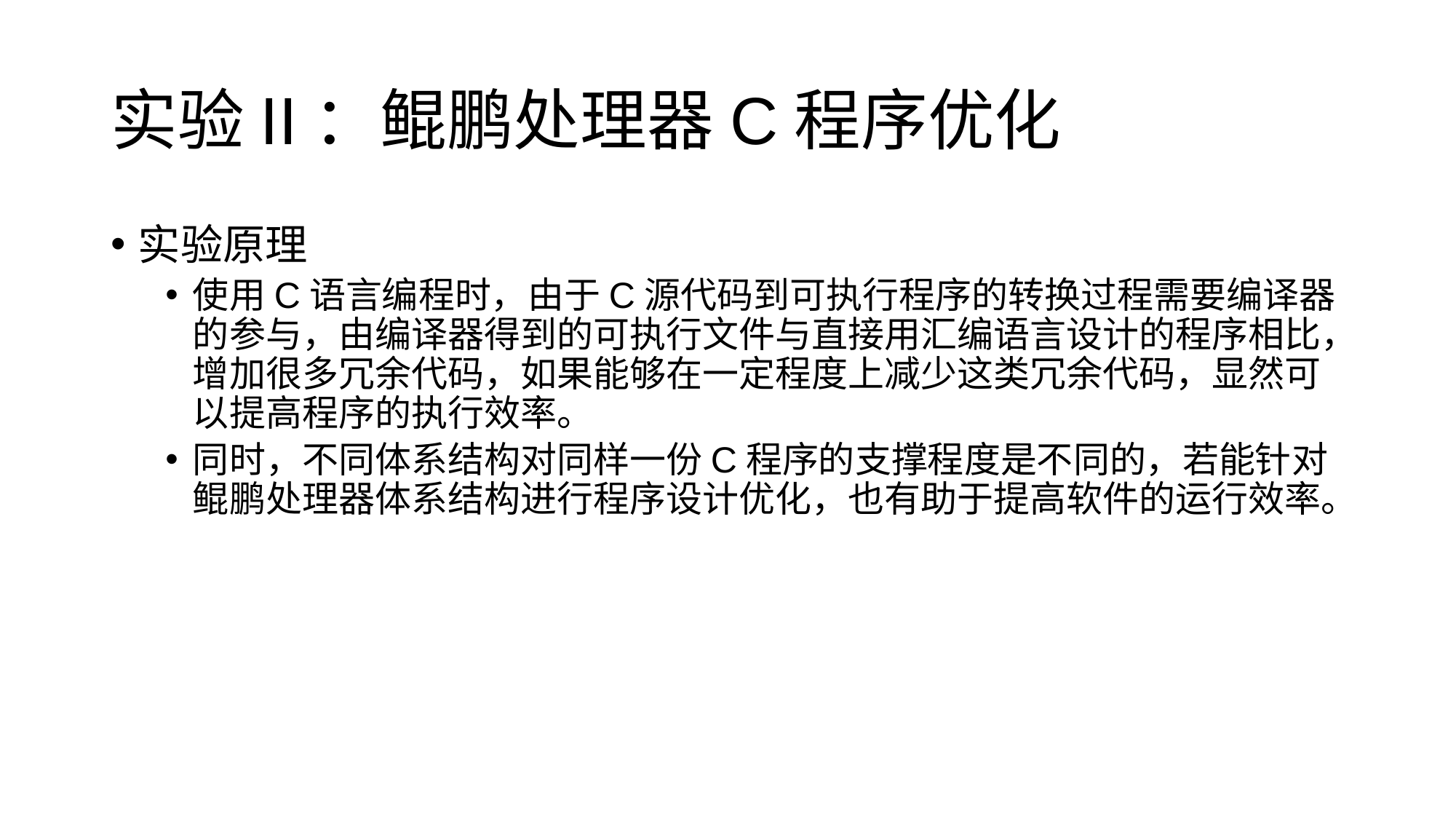

# 实验II：鲲鹏处理器C程序优化
实验原理
使用C语言编程时，由于C源代码到可执行程序的转换过程需要编译器的参与，由编译器得到的可执行文件与直接用汇编语言设计的程序相比，增加很多冗余代码，如果能够在一定程度上减少这类冗余代码，显然可以提高程序的执行效率。
同时，不同体系结构对同样一份C程序的支撑程度是不同的，若能针对鲲鹏处理器体系结构进行程序设计优化，也有助于提高软件的运行效率。